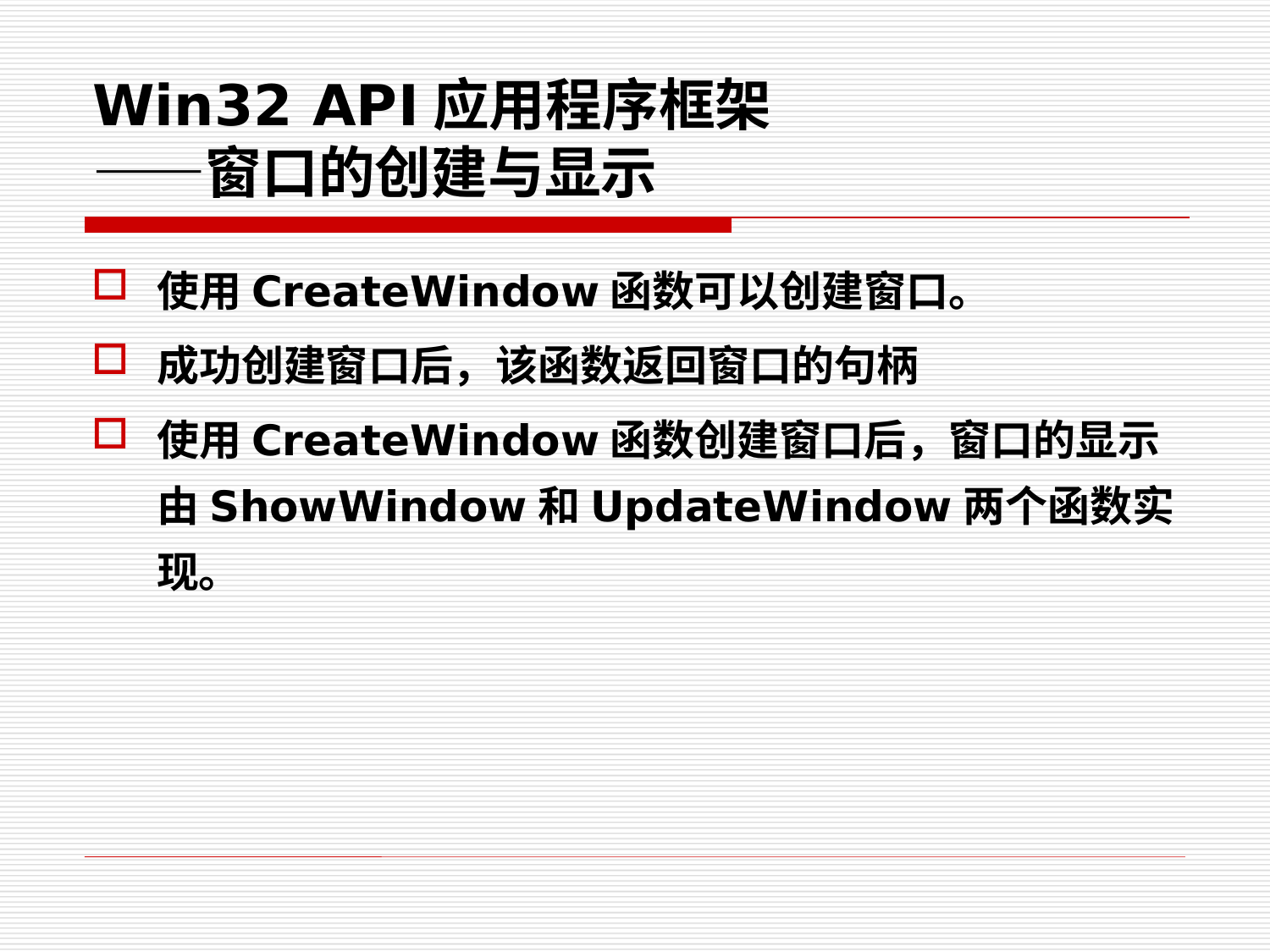

# Win32 API应用程序框架 ——窗口的创建与显示
使用CreateWindow函数可以创建窗口。
成功创建窗口后，该函数返回窗口的句柄
使用CreateWindow函数创建窗口后，窗口的显示由ShowWindow和UpdateWindow两个函数实现。